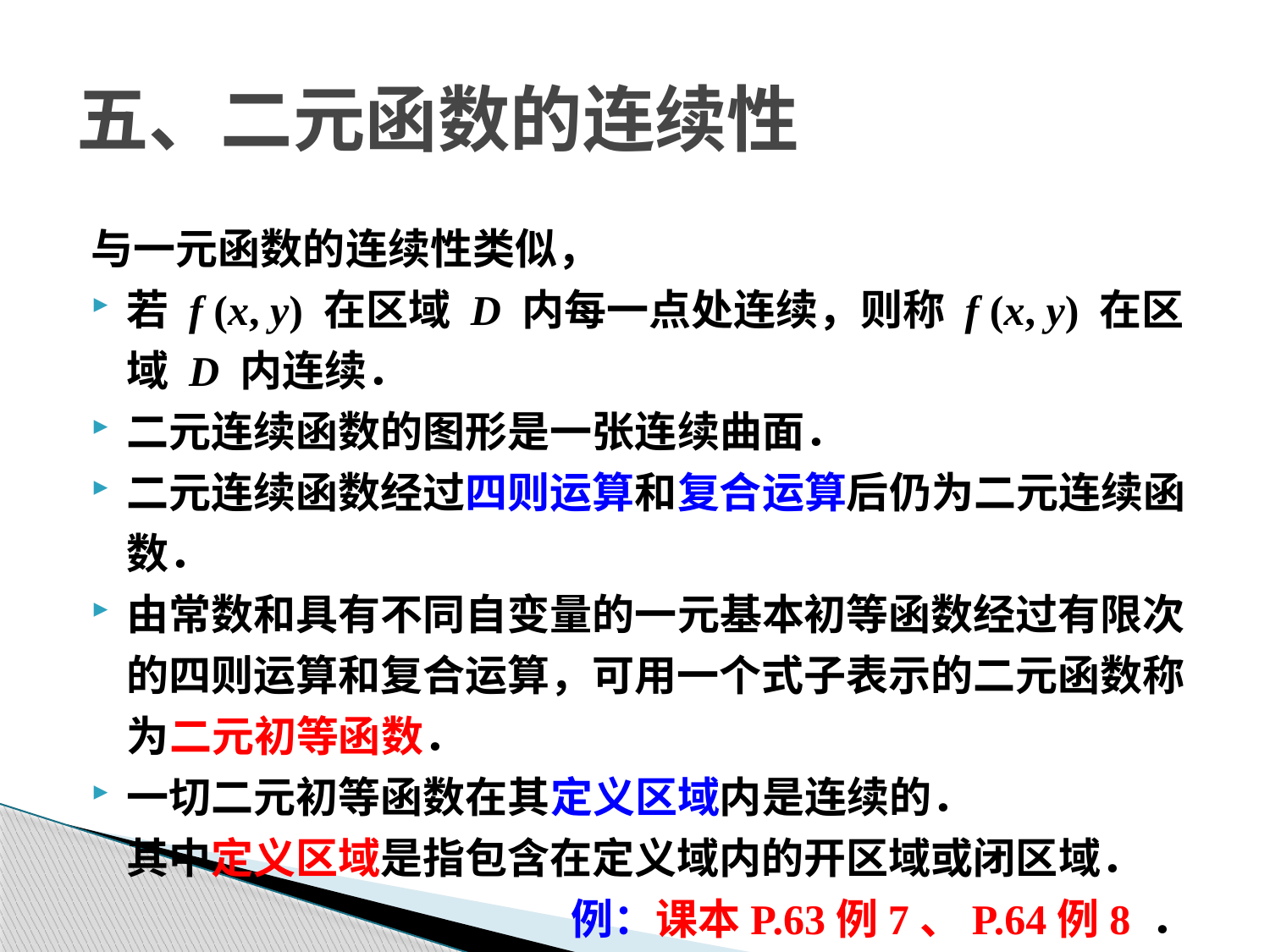

# 五、二元函数的连续性
与一元函数的连续性类似，
若 f (x, y) 在区域 D 内每一点处连续，则称 f (x, y) 在区域 D 内连续．
二元连续函数的图形是一张连续曲面．
二元连续函数经过四则运算和复合运算后仍为二元连续函数．
由常数和具有不同自变量的一元基本初等函数经过有限次的四则运算和复合运算，可用一个式子表示的二元函数称为二元初等函数．
一切二元初等函数在其定义区域内是连续的．
	其中定义区域是指包含在定义域内的开区域或闭区域．
例：课本P.63例7、P.64例8 ．